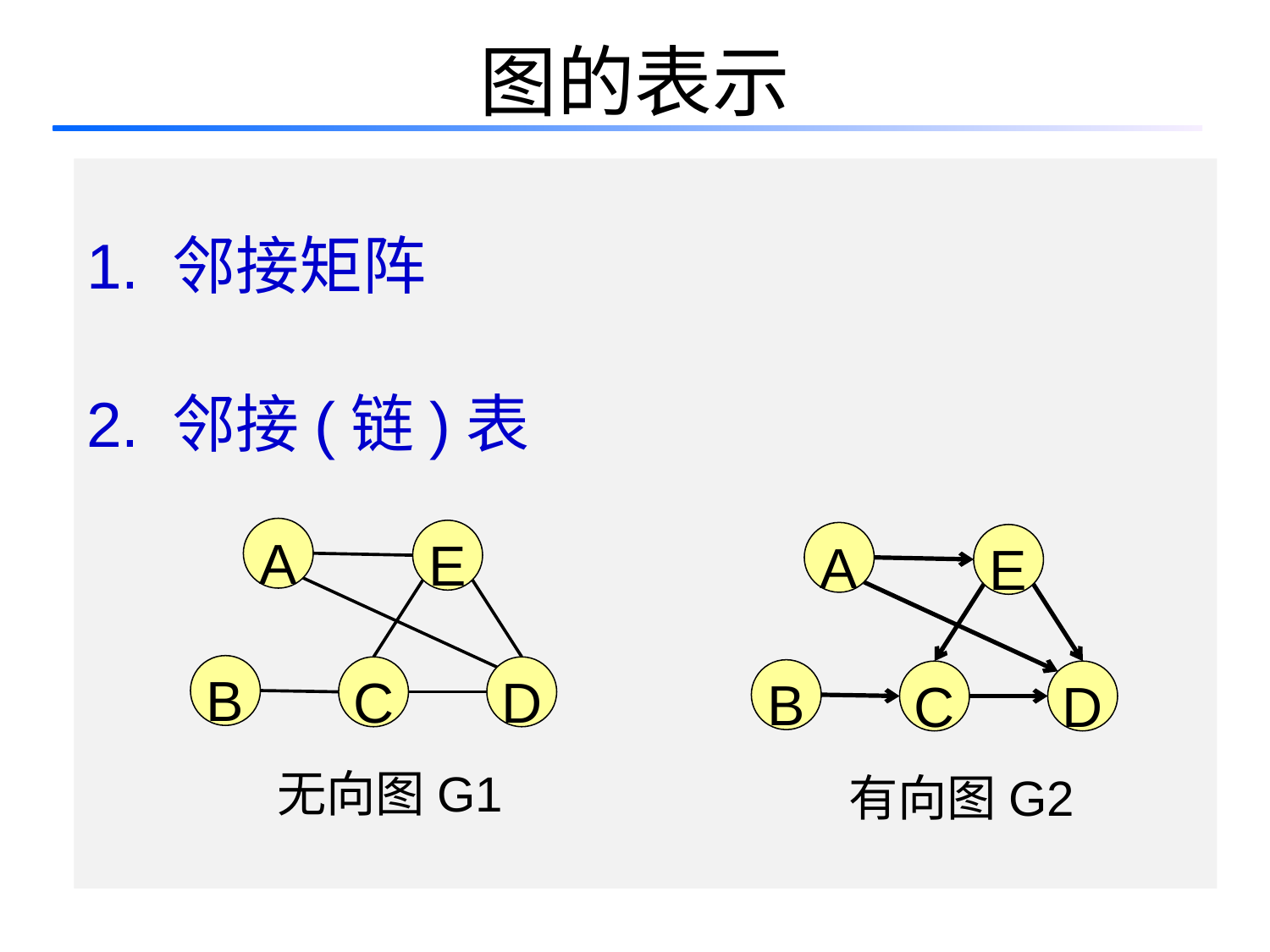

# 图的表示

1. 邻接矩阵
2. 邻接(链)表
A
E
A
E
B
C
D
B
C
D
无向图G1
有向图G2